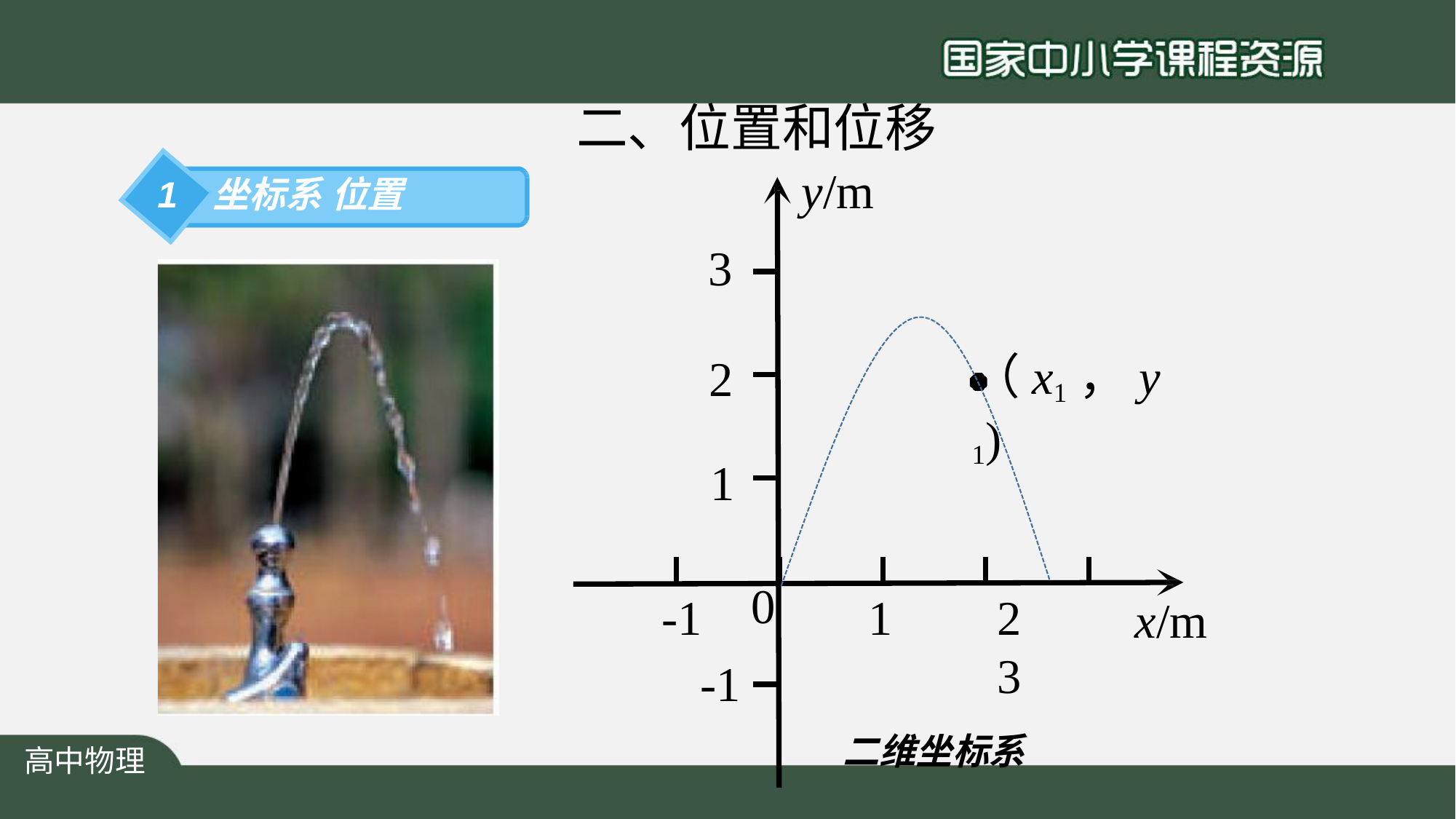

# 二、位置和位移
y/m
3

1	坐标系位置

（x1，y1)
2

1

1	2	3
二维坐标系

0
-1
-1

x/m

高中物理